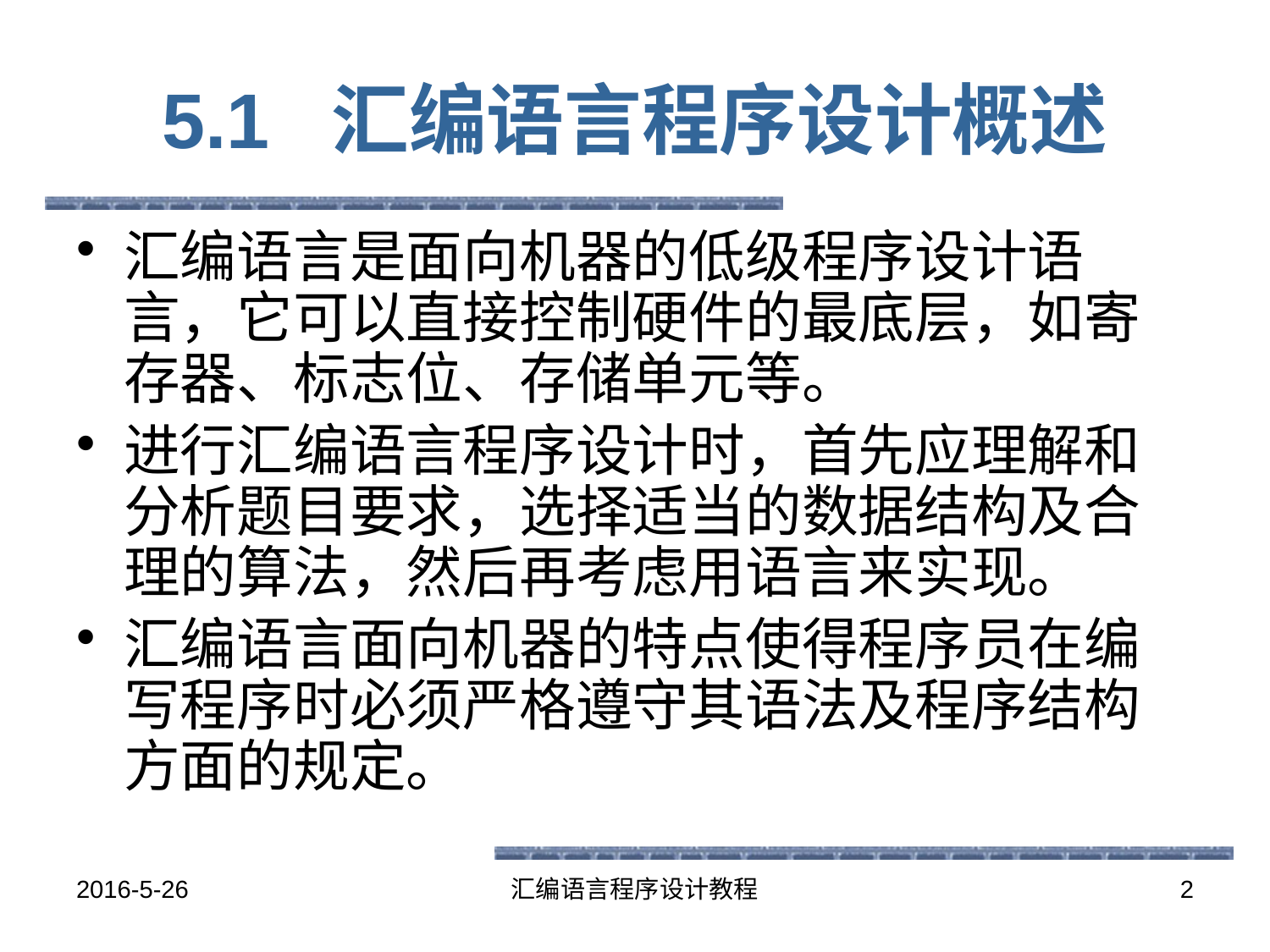

# 5.1  汇编语言程序设计概述
汇编语言是面向机器的低级程序设计语言，它可以直接控制硬件的最底层，如寄存器、标志位、存储单元等。
进行汇编语言程序设计时，首先应理解和分析题目要求，选择适当的数据结构及合理的算法，然后再考虑用语言来实现。
汇编语言面向机器的特点使得程序员在编写程序时必须严格遵守其语法及程序结构方面的规定。
2016-5-26
汇编语言程序设计教程
2